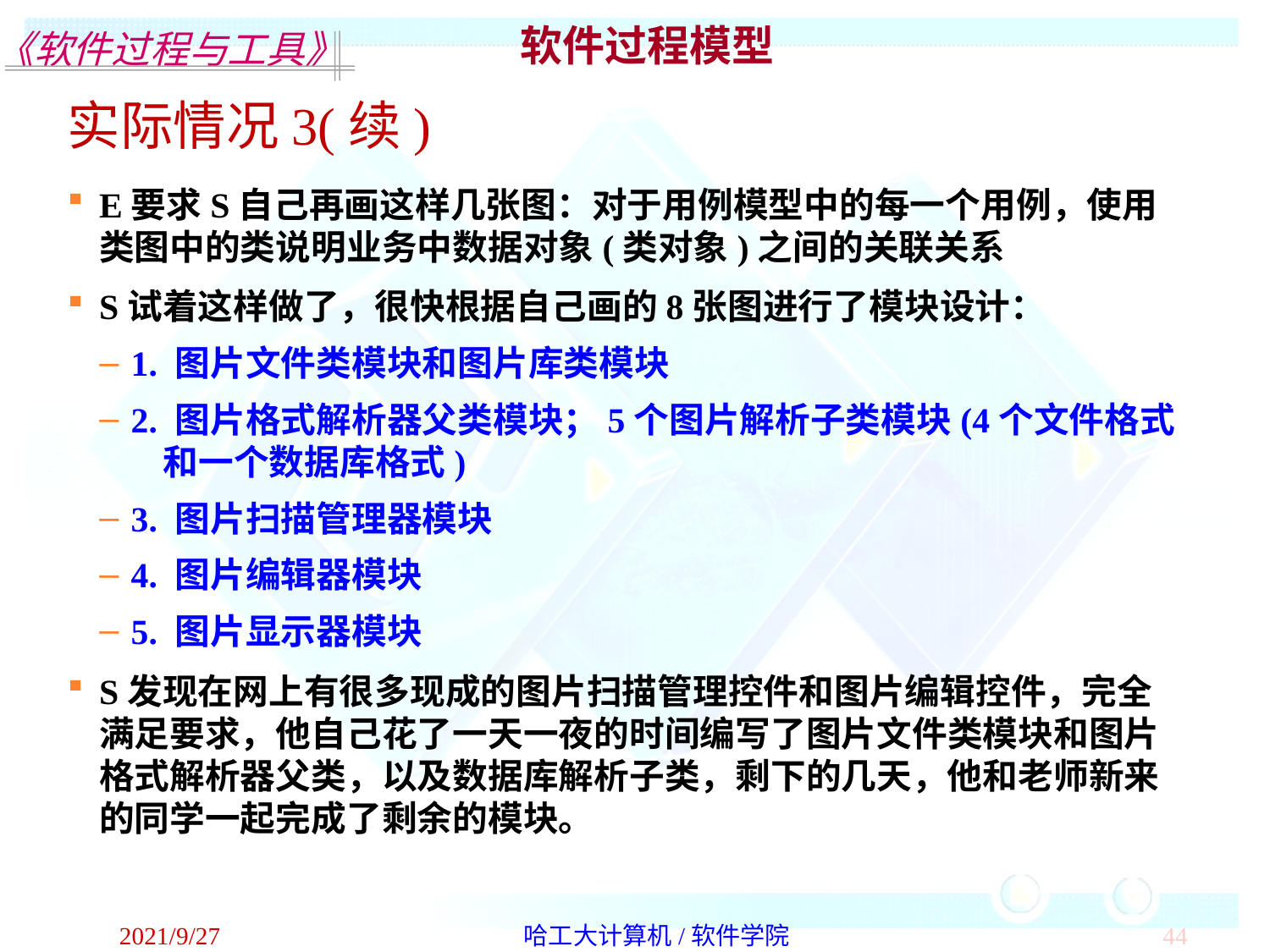

软件过程模型
实际情况3(续)
E要求S自己再画这样几张图：对于用例模型中的每一个用例，使用类图中的类说明业务中数据对象(类对象)之间的关联关系
S试着这样做了，很快根据自己画的8张图进行了模块设计：
1. 图片文件类模块和图片库类模块
2. 图片格式解析器父类模块；5个图片解析子类模块(4个文件格式
    和一个数据库格式)
3. 图片扫描管理器模块
4. 图片编辑器模块
5. 图片显示器模块
S发现在网上有很多现成的图片扫描管理控件和图片编辑控件，完全满足要求，他自己花了一天一夜的时间编写了图片文件类模块和图片格式解析器父类，以及数据库解析子类，剩下的几天，他和老师新来的同学一起完成了剩余的模块。